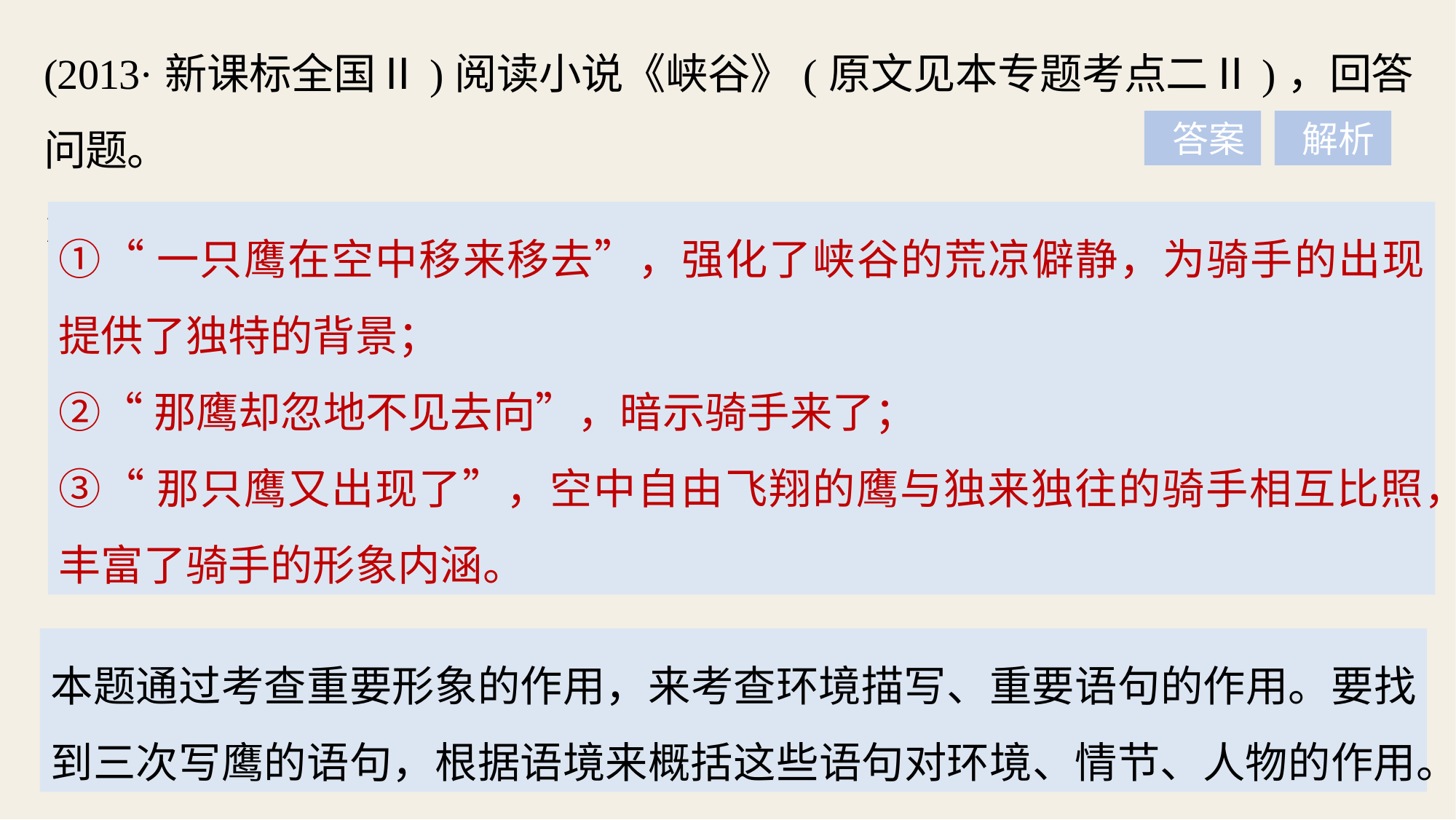

(2013·新课标全国Ⅱ)阅读小说《峡谷》(原文见本专题考点二Ⅱ)，回答问题。
1.小说中三次写到鹰，分别表现了什么意图？请简要分析。
 答案
 解析
①“一只鹰在空中移来移去”，强化了峡谷的荒凉僻静，为骑手的出现提供了独特的背景；
②“那鹰却忽地不见去向”，暗示骑手来了；
③“那只鹰又出现了”，空中自由飞翔的鹰与独来独往的骑手相互比照，丰富了骑手的形象内涵。
本题通过考查重要形象的作用，来考查环境描写、重要语句的作用。要找到三次写鹰的语句，根据语境来概括这些语句对环境、情节、人物的作用。